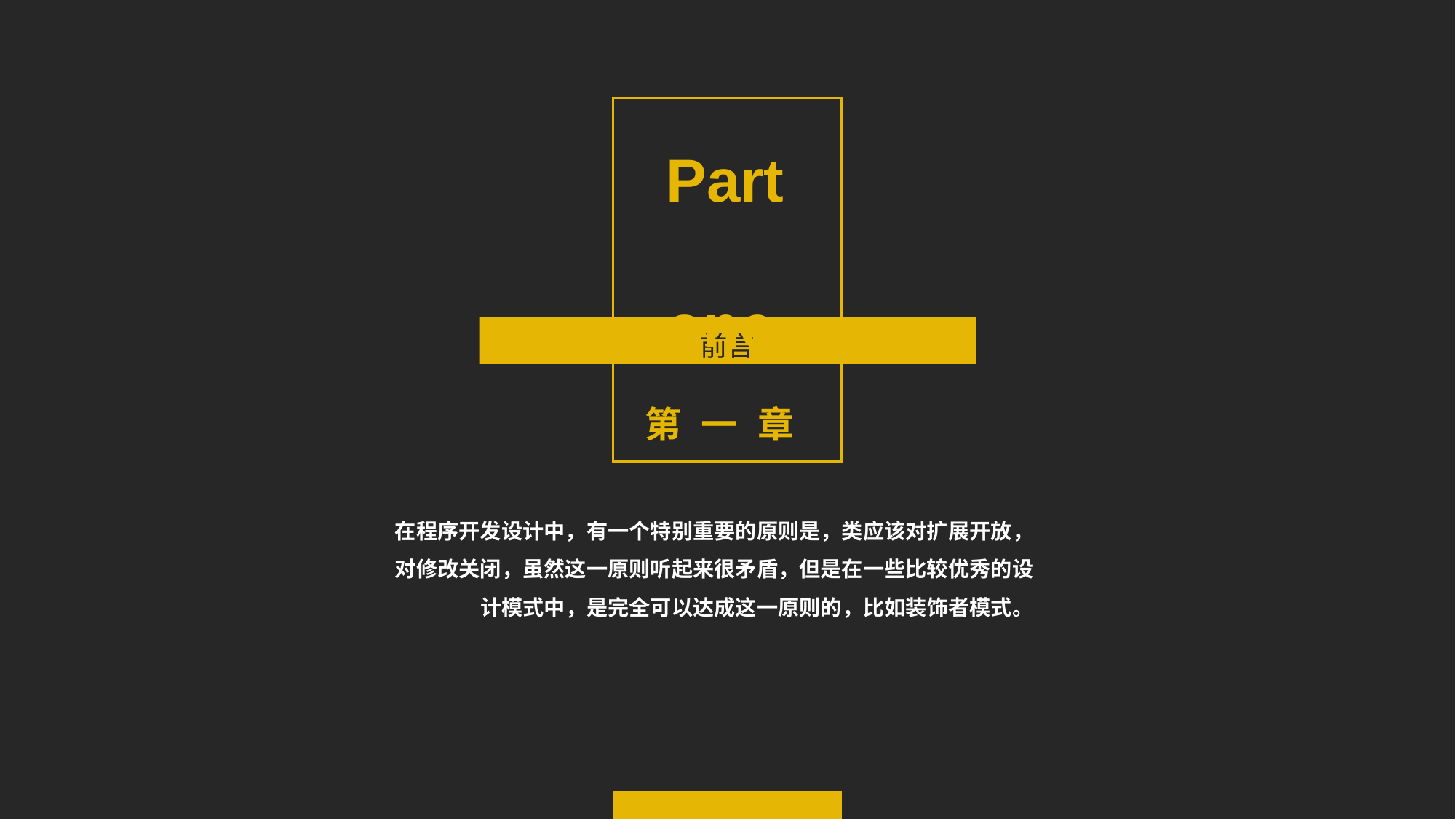

Part    one
前言

第 一 章
在程序开发设计中，有一个特别重要的原则是，类应该对扩展开放，对修改关闭，虽然这一原则听起来很矛盾，但是在一些比较优秀的设计模式中，是完全可以达成这一原则的，比如装饰者模式。